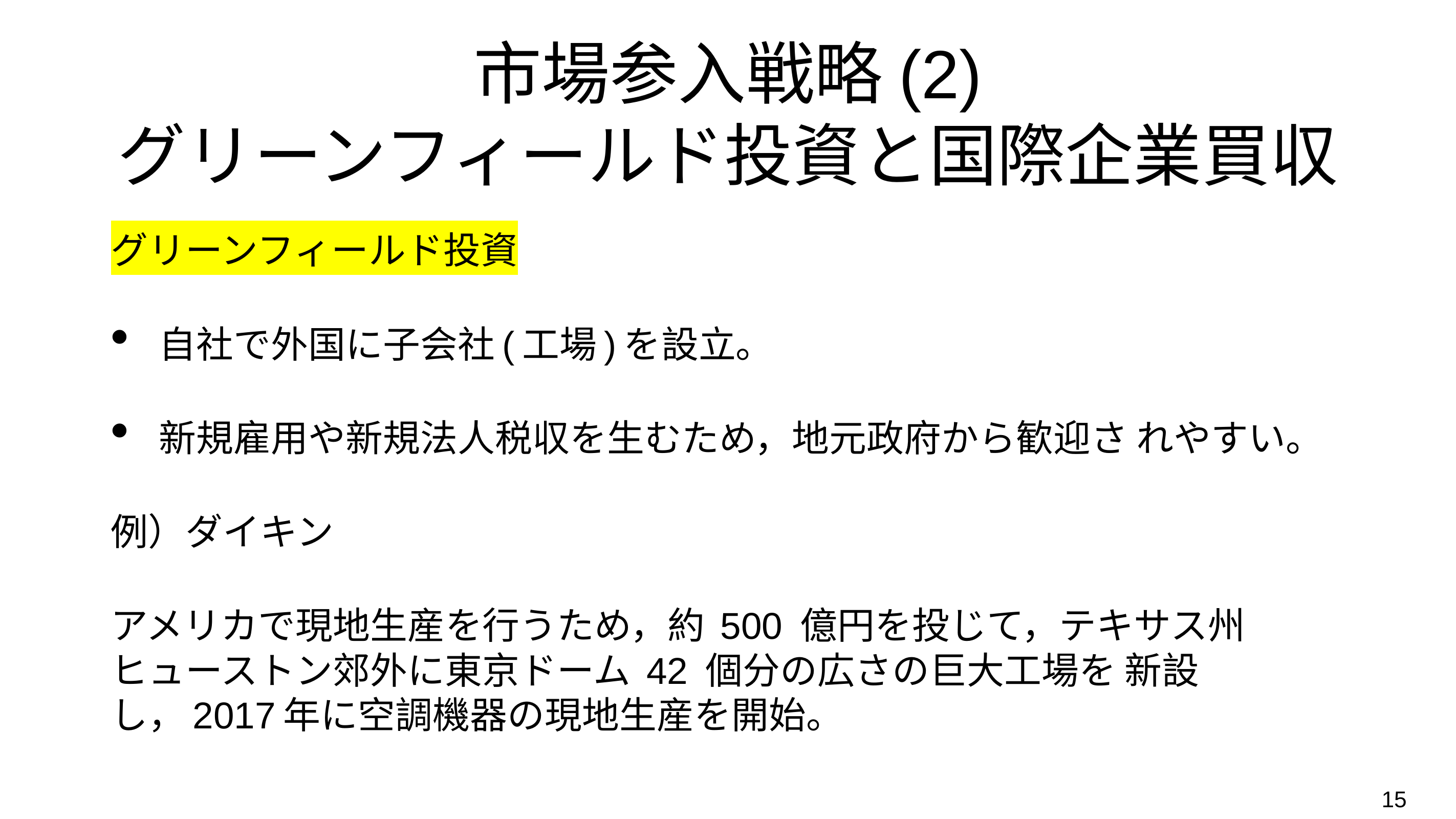

# 市場参入戦略(2) グリーンフィールド投資と国際企業買収
グリーンフィールド投資
自社で外国に子会社(工場)を設立。
新規雇用や新規法人税収を生むため，地元政府から歓迎さ れやすい。
例）ダイキン
アメリカで現地生産を行うため，約 500 億円を投じて，テキサス州ヒューストン郊外に東京ドーム 42 個分の広さの巨大工場を 新設し，2017年に空調機器の現地生産を開始。
15